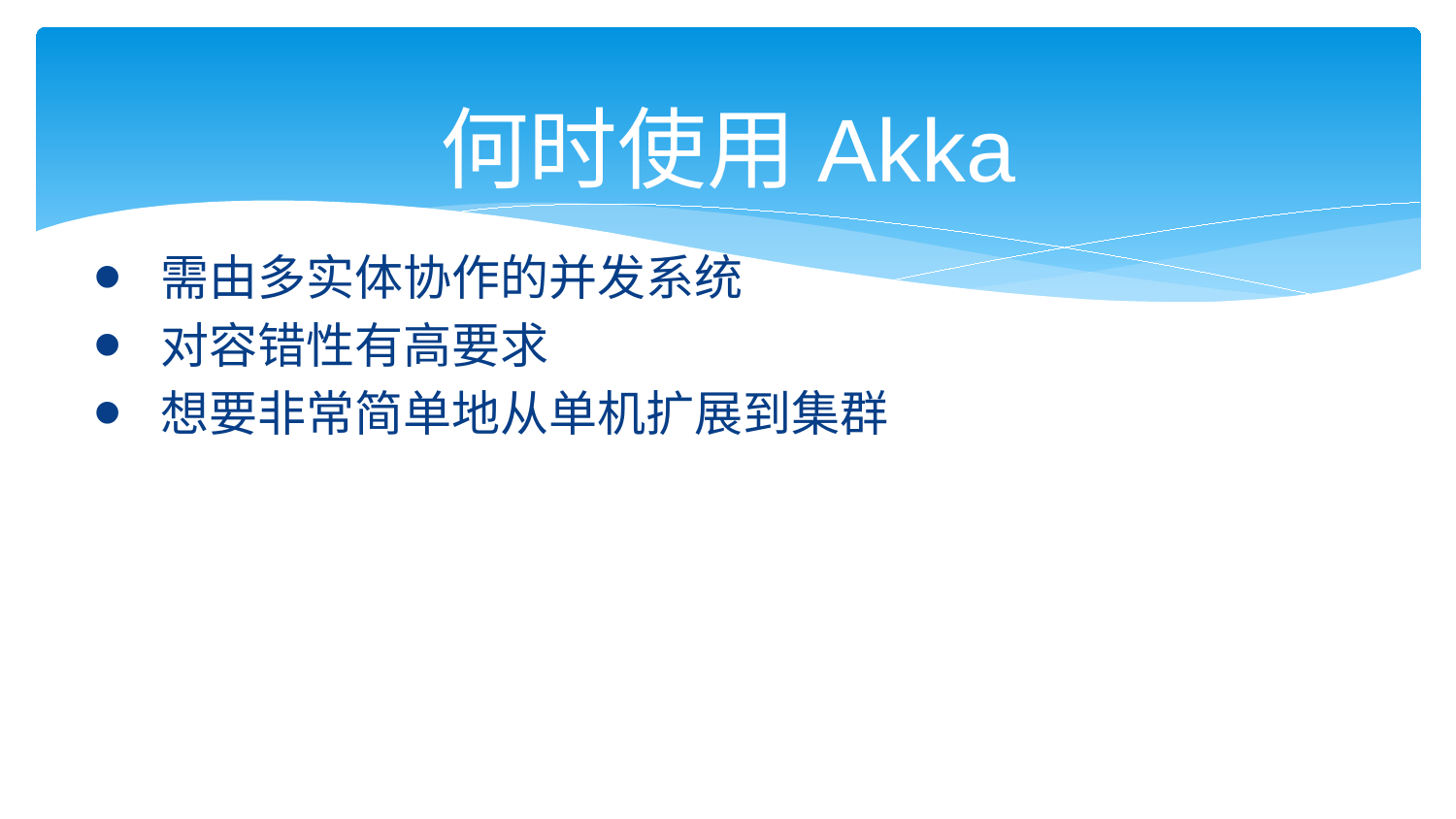

# 何时使用Akka
需由多实体协作的并发系统
对容错性有高要求
想要非常简单地从单机扩展到集群